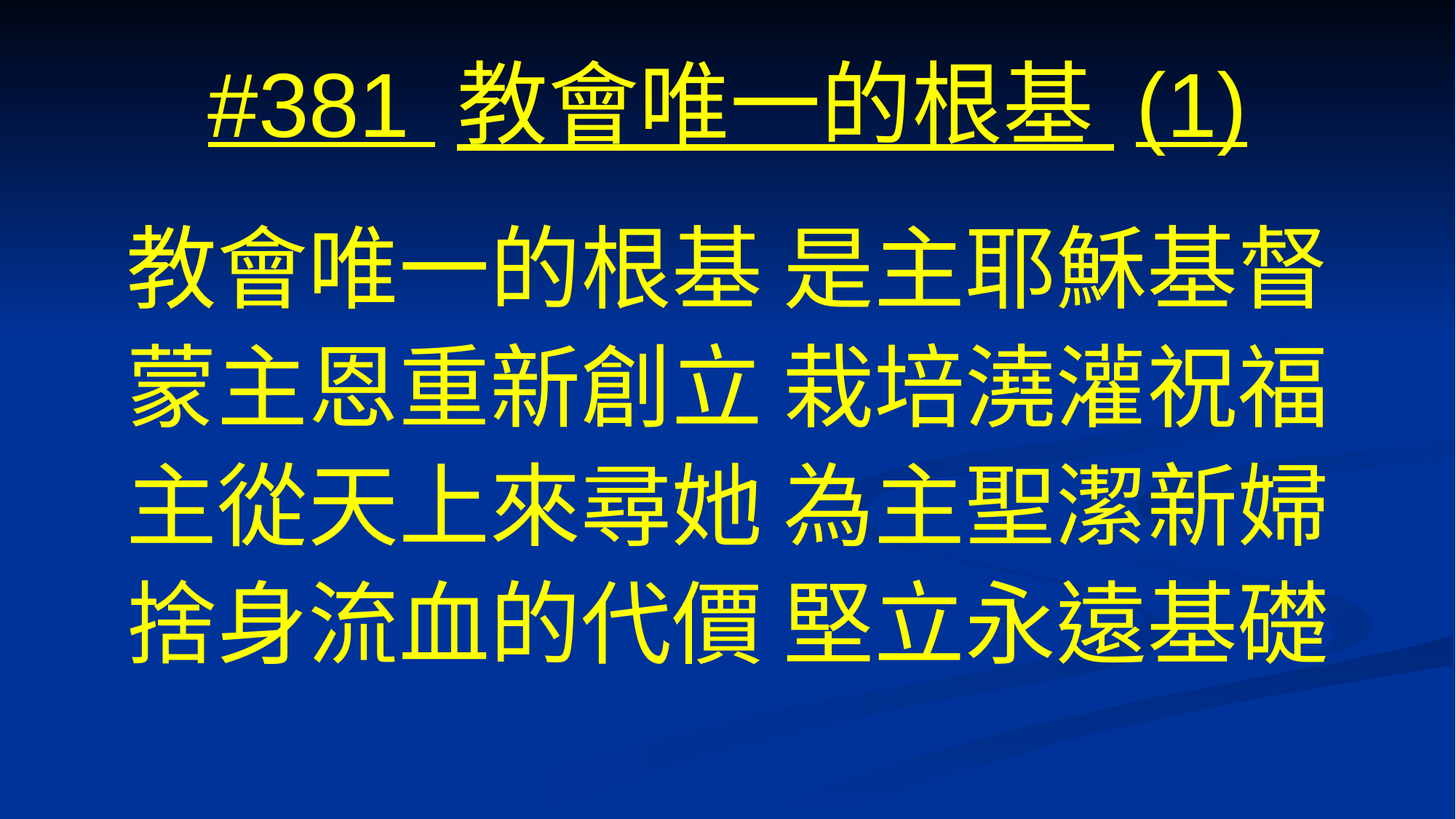

# #381 教會唯一的根基 (1)
教會唯一的根基 是主耶穌基督
蒙主恩重新創立 栽培澆灌祝福
主從天上來尋她 為主聖潔新婦
捨身流血的代價 堅立永遠基礎